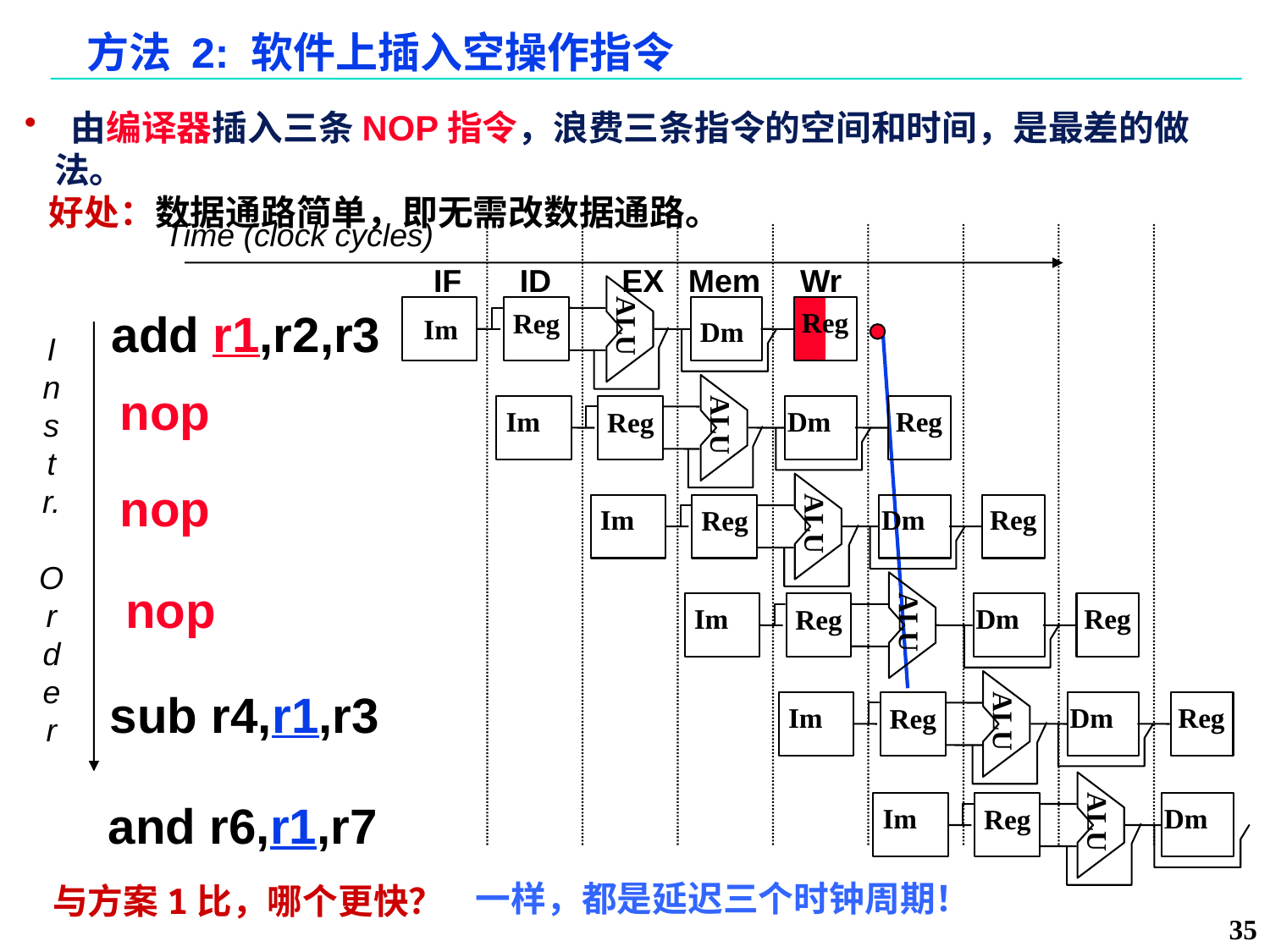

# 方法 2: 软件上插入空操作指令
 由编译器插入三条NOP指令，浪费三条指令的空间和时间，是最差的做法。
  好处：数据通路简单，即无需改数据通路。
Time (clock cycles)

ID
IF
EX
Mem
Wr

add r1,r2,r3

Reg
Reg
ALU
Im

Dm

I
n
s
t
r.

O
r
d
e
r

ALU
nop

Im

Dm
Reg
Reg

nop

ALU

Im

Dm
Reg
Reg

nop

Im
Dm
Reg
Reg
ALU

ALU
sub r4,r1,r3

Im

Dm
Reg
Reg

ALU
and r6,r1,r7

Im

Dm
Reg

一样，都是延迟三个时钟周期！
与方案1比，哪个更快？